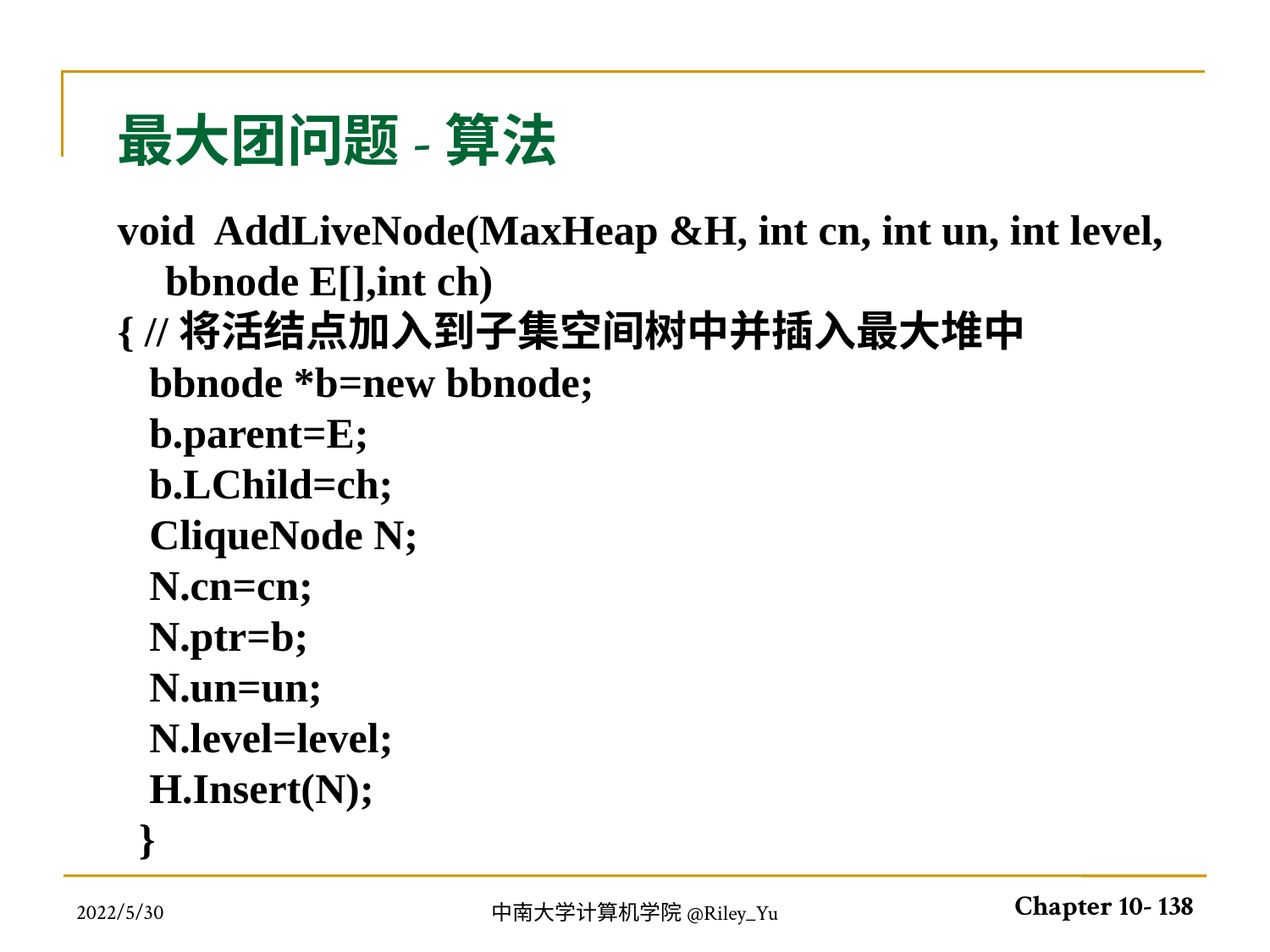

# 最大团问题-算法
void  AddLiveNode(MaxHeap &H, int cn, int un, int level, bbnode E[],int ch)
{ //将活结点加入到子集空间树中并插入最大堆中
   bbnode *b=new bbnode;
   b.parent=E;
   b.LChild=ch;
   CliqueNode N;
   N.cn=cn;
   N.ptr=b;
   N.un=un;
   N.level=level;
   H.Insert(N);
  }
2022/5/30
Chapter 10- 138
中南大学计算机学院@Riley_Yu